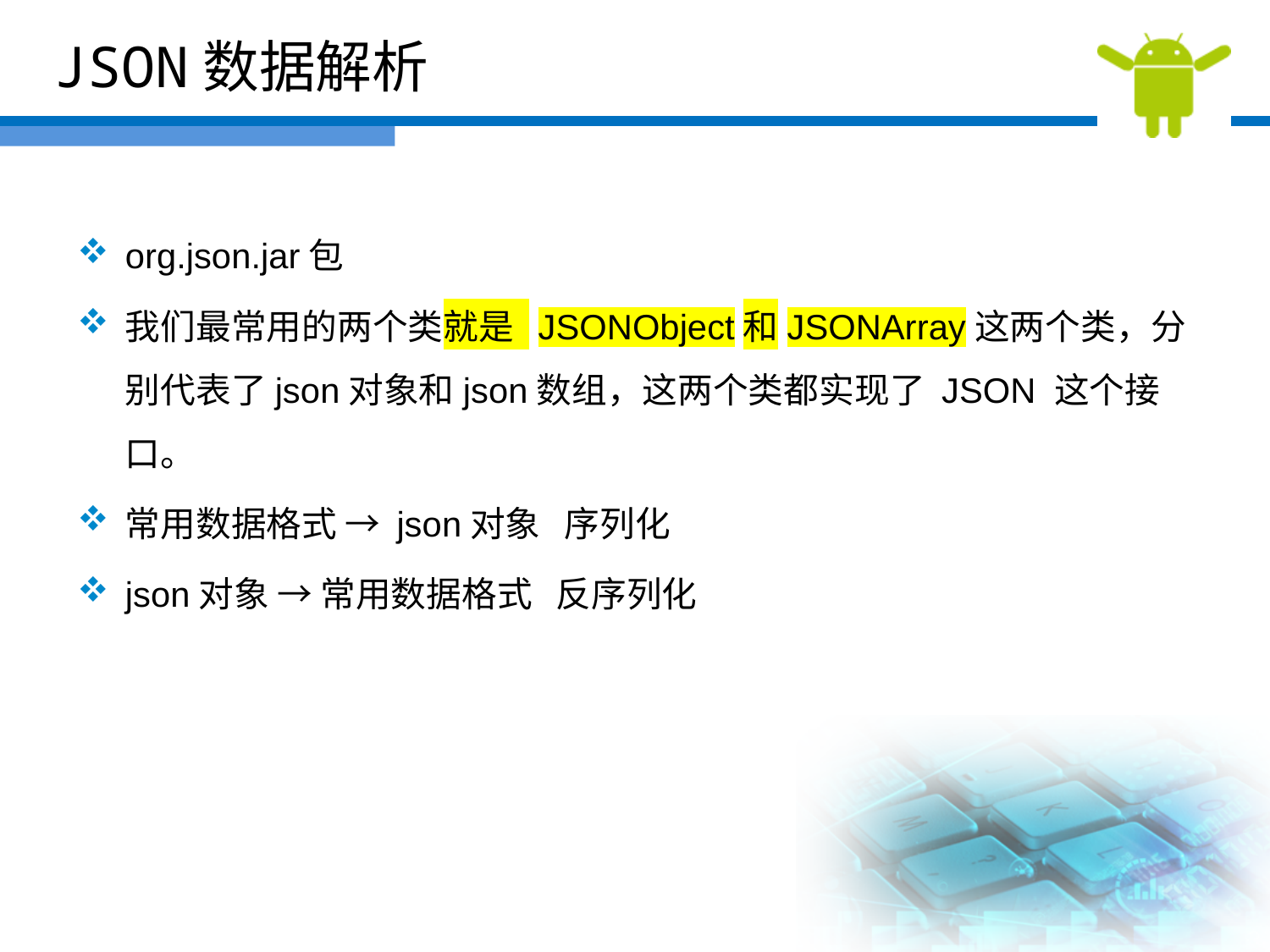

JSON数据解析
org.json.jar包
我们最常用的两个类就是  JSONObject和JSONArray这两个类，分别代表了json对象和json数组，这两个类都实现了 JSON 这个接口。
常用数据格式 → json对象   序列化
json对象 → 常用数据格式   反序列化